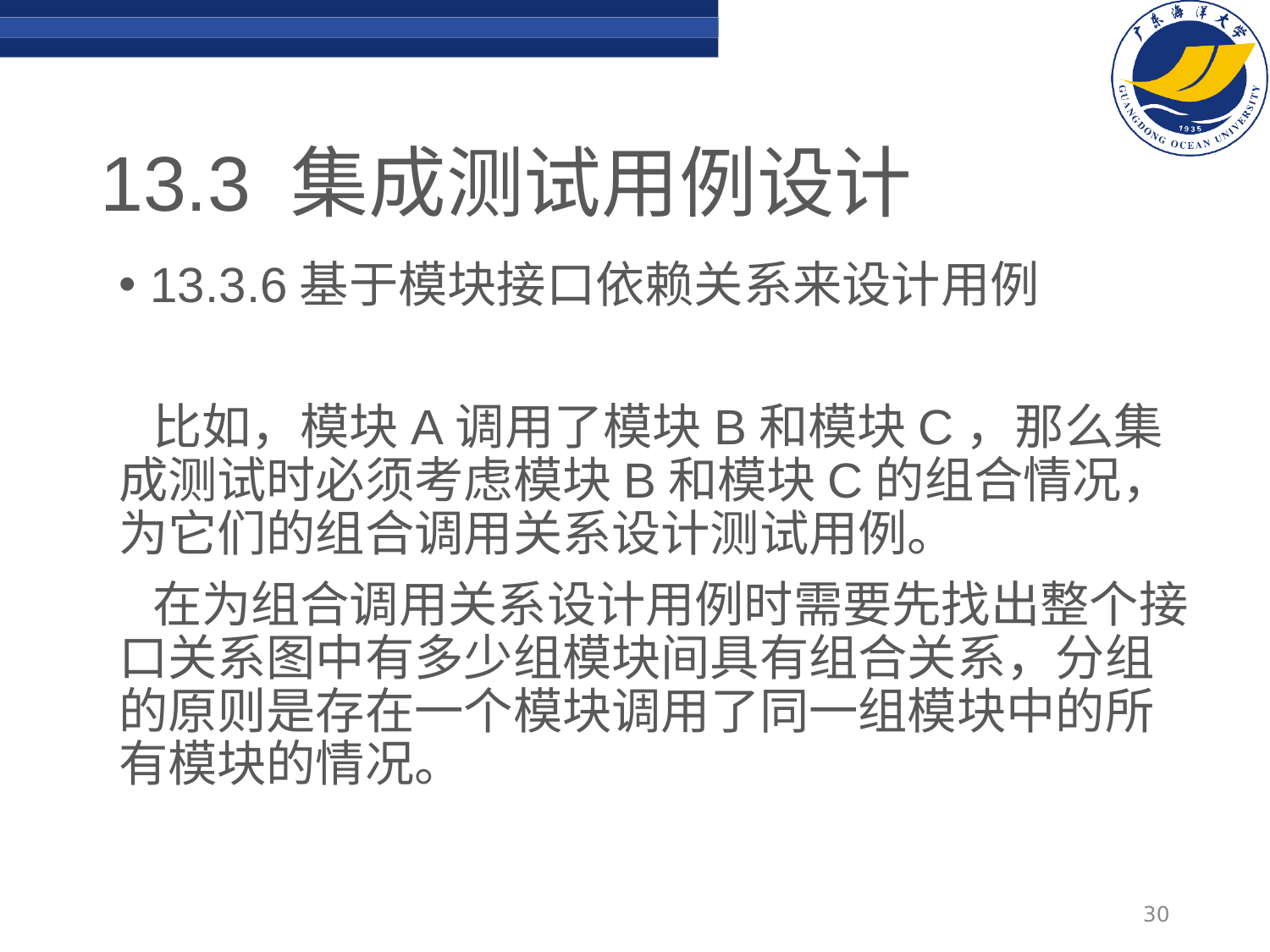

# 13.3 集成测试用例设计
13.3.6基于模块接口依赖关系来设计用例

  比如，模块A调用了模块B和模块C，那么集成测试时必须考虑模块B和模块C的组合情况，为它们的组合调用关系设计测试用例。
  在为组合调用关系设计用例时需要先找出整个接口关系图中有多少组模块间具有组合关系，分组的原则是存在一个模块调用了同一组模块中的所有模块的情况。

30